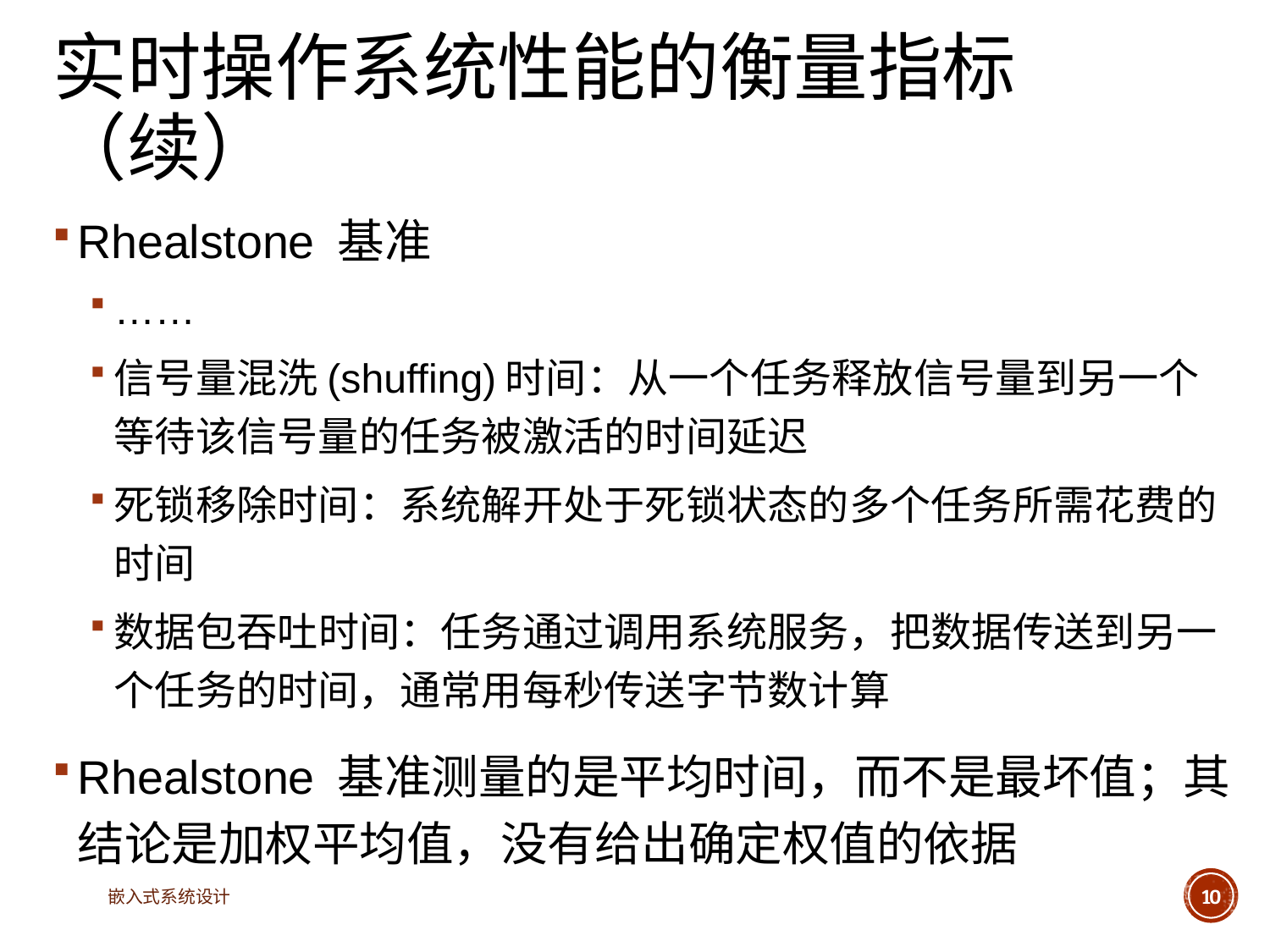

# 实时操作系统性能的衡量指标（续）
Rhealstone 基准
……
信号量混洗(shuffing)时间：从一个任务释放信号量到另一个等待该信号量的任务被激活的时间延迟
死锁移除时间：系统解开处于死锁状态的多个任务所需花费的时间
数据包吞吐时间：任务通过调用系统服务，把数据传送到另一个任务的时间，通常用每秒传送字节数计算
Rhealstone 基准测量的是平均时间，而不是最坏值；其结论是加权平均值，没有给出确定权值的依据
嵌入式系统设计
10